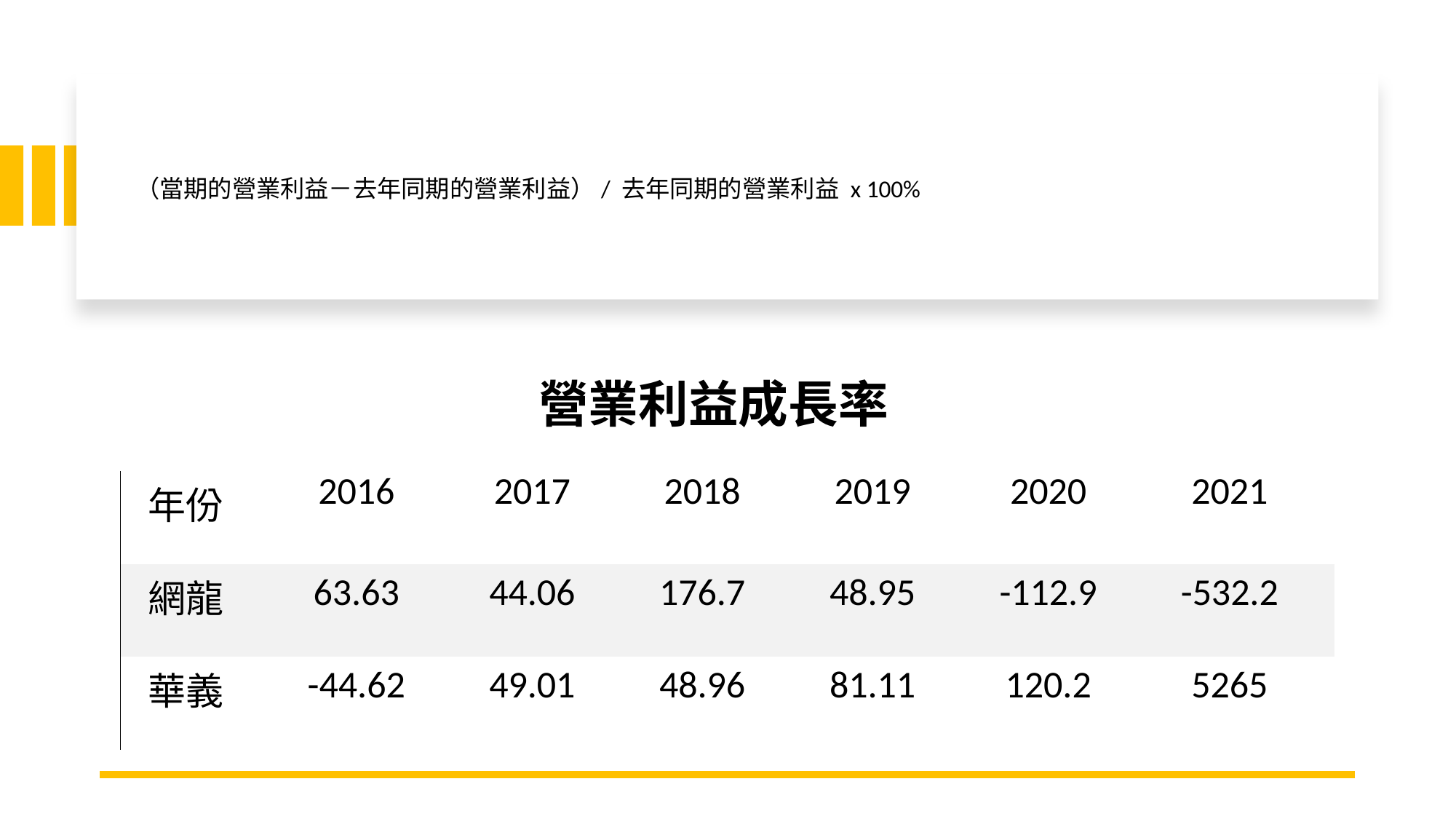

# （當期的營業利益－去年同期的營業利益）/ 去年同期的營業利益 x 100%

| 營業利益成長率 |  |  |  |  |  |  |
| --- | --- | --- | --- | --- | --- | --- |
| 年份 | 2016 | 2017 | 2018 | 2019 | 2020 | 2021 |
| 網龍 | 63.63 | 44.06 | 176.7 | 48.95 | -112.9 | -532.2 |
| 華義 | -44.62 | 49.01 | 48.96 | 81.11 | 120.2 | 5265 |